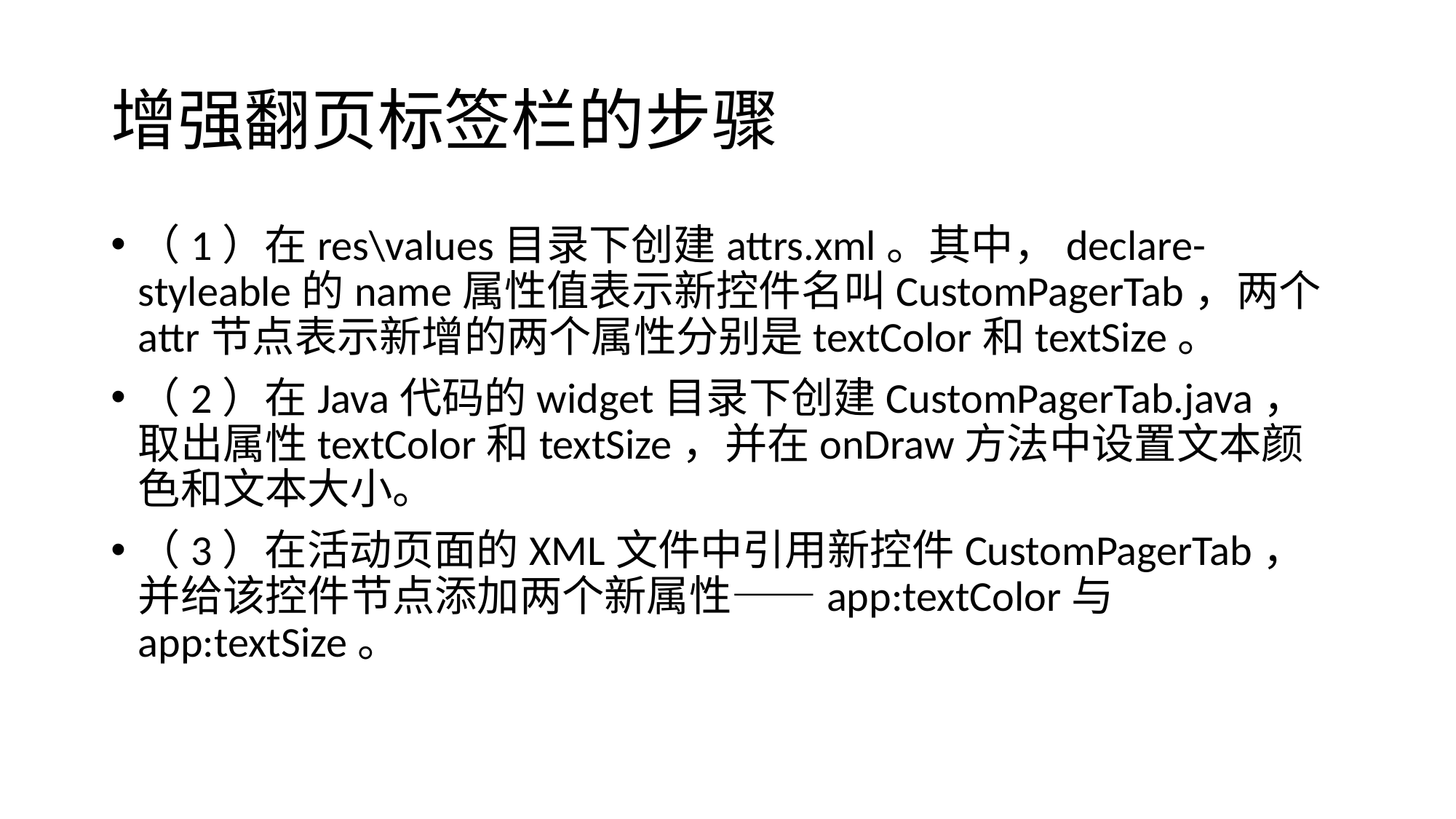

# 增强翻页标签栏的步骤
（1）在res\values目录下创建attrs.xml。其中，declare-styleable的name属性值表示新控件名叫CustomPagerTab，两个attr节点表示新增的两个属性分别是textColor和textSize。
（2）在Java代码的widget目录下创建CustomPagerTab.java，取出属性textColor和textSize，并在onDraw方法中设置文本颜色和文本大小。
（3）在活动页面的XML文件中引用新控件CustomPagerTab，并给该控件节点添加两个新属性——app:textColor与app:textSize。